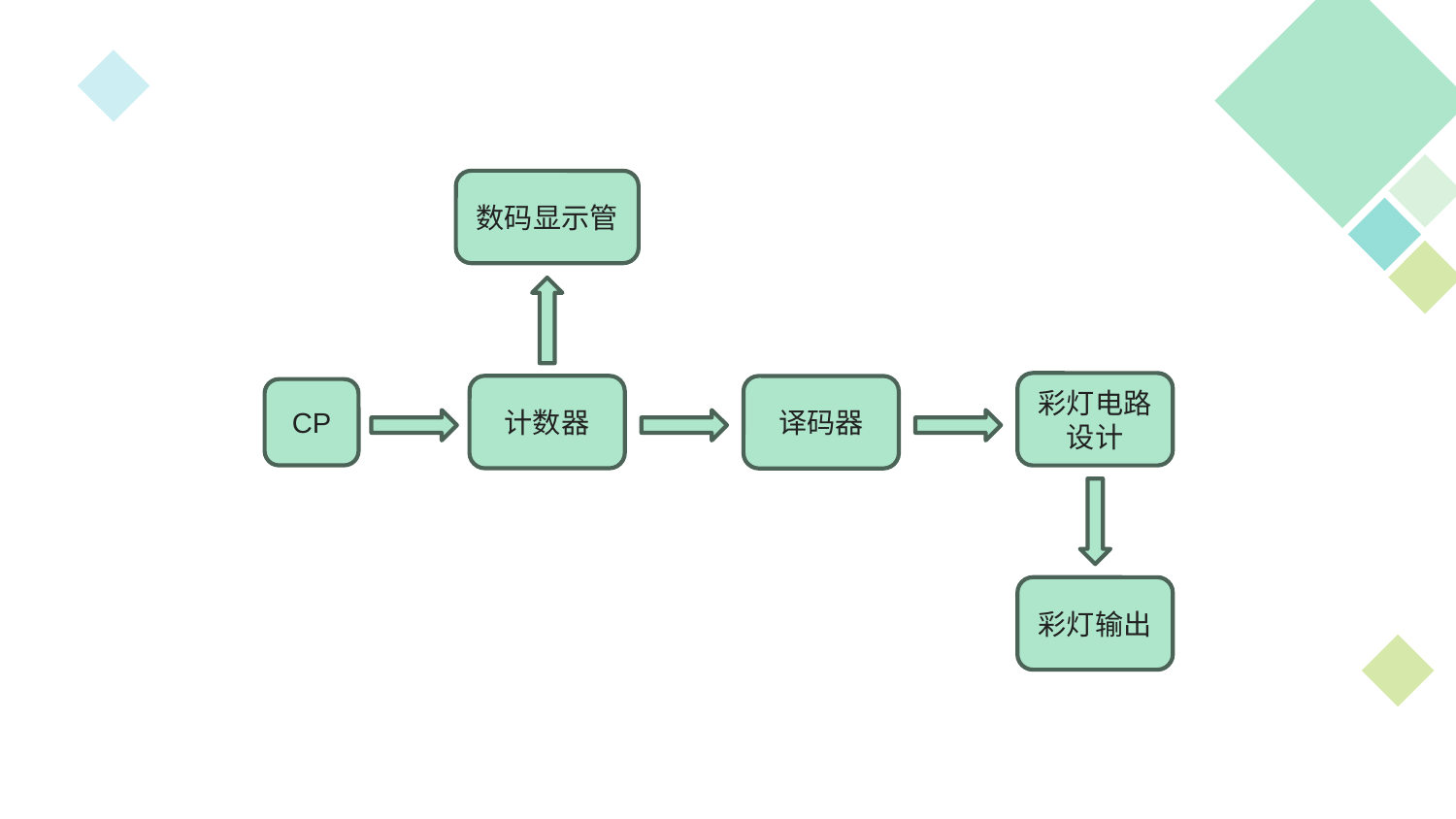

数码显示管

彩灯电路设计
计数器
译码器
CP

#

彩灯输出